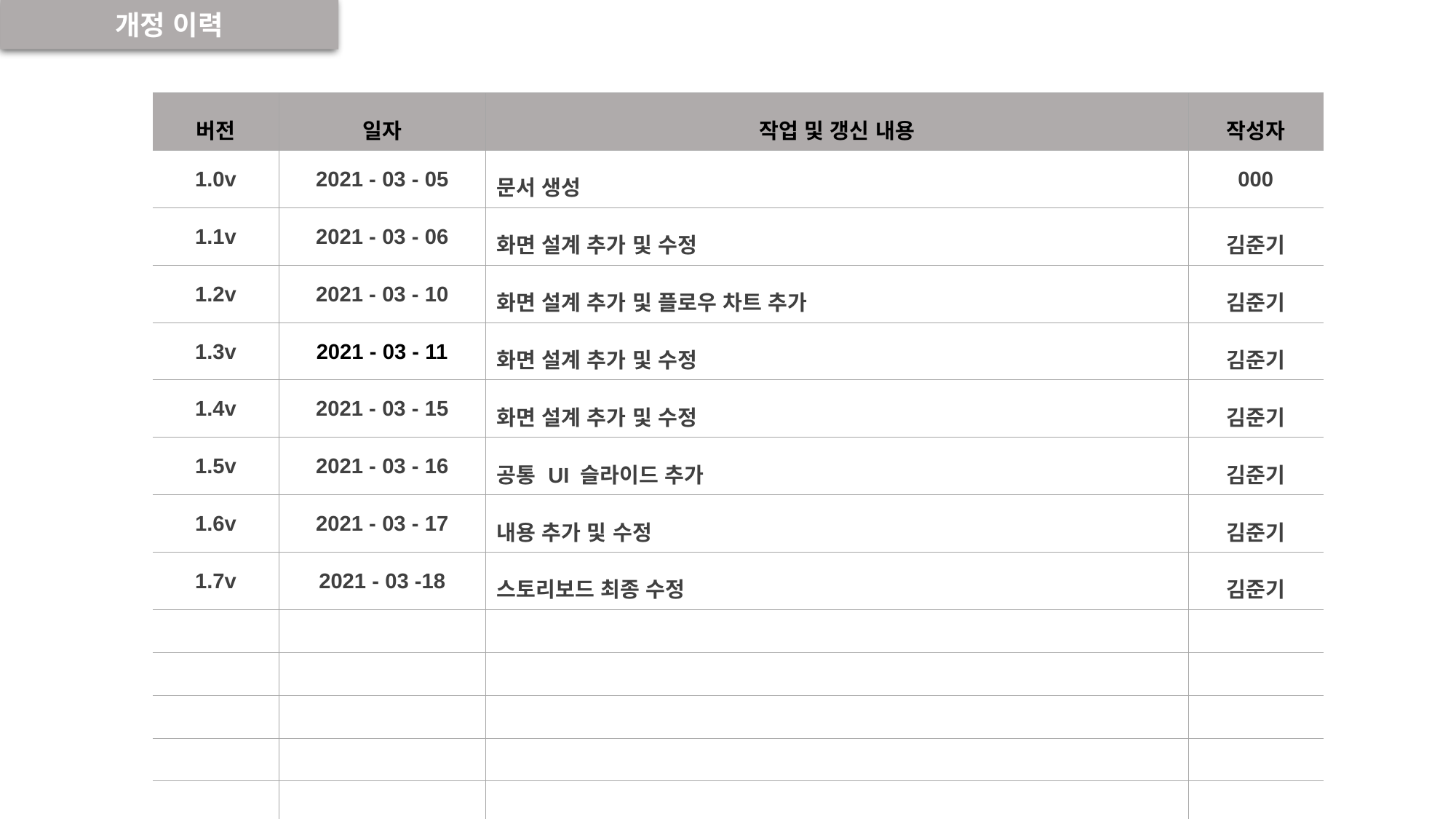

개정 이력
| 버전 | 일자 | 작업 및 갱신 내용 | 작성자 |
| --- | --- | --- | --- |
| 1.0v | 2021 - 03 - 05 | 문서 생성 | 000 |
| 1.1v | 2021 - 03 - 06 | 화면 설계 추가 및 수정 | 김준기 |
| 1.2v | 2021 - 03 - 10 | 화면 설계 추가 및 플로우 차트 추가 | 김준기 |
| 1.3v | 2021 - 03 - 11 | 화면 설계 추가 및 수정 | 김준기 |
| 1.4v | 2021 - 03 - 15 | 화면 설계 추가 및 수정 | 김준기 |
| 1.5v | 2021 - 03 - 16 | 공통 UI 슬라이드 추가 | 김준기 |
| 1.6v | 2021 - 03 - 17 | 내용 추가 및 수정 | 김준기 |
| 1.7v | 2021 - 03 -18 | 스토리보드 최종 수정 | 김준기 |
|  |  |  |  |
|  |  |  |  |
|  |  |  |  |
|  |  |  |  |
|  |  |  |  |